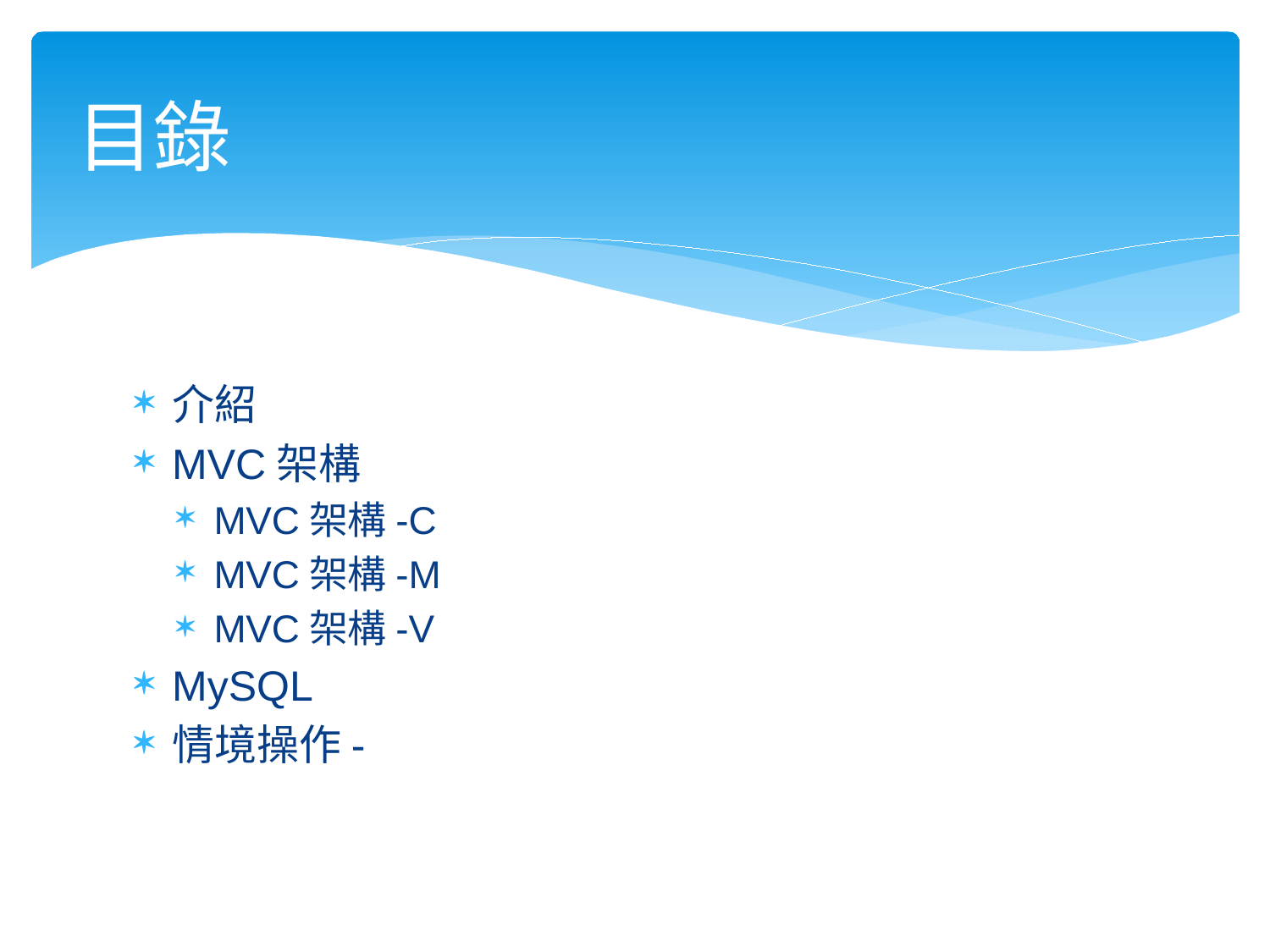

# 目錄
介紹
MVC架構
MVC架構-C
MVC架構-M
MVC架構-V
MySQL
情境操作-